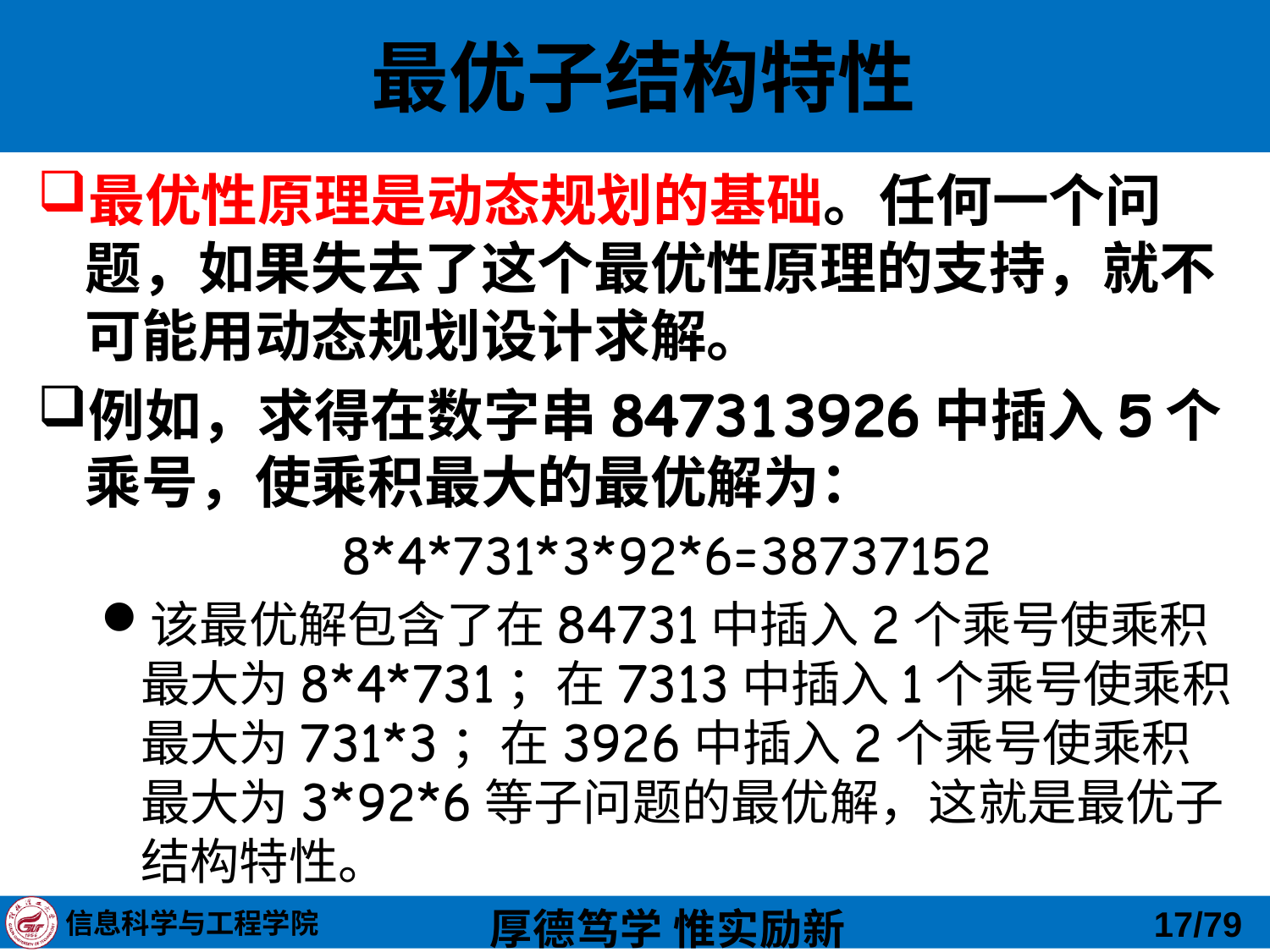

# 最优子结构特性
最优性原理是动态规划的基础。任何一个问题，如果失去了这个最优性原理的支持，就不可能用动态规划设计求解。
例如，求得在数字串847313926中插入5个乘号，使乘积最大的最优解为：
8*4*731*3*92*6=38737152
该最优解包含了在84731中插入2个乘号使乘积最大为8*4*731；在7313中插入1个乘号使乘积最大为731*3；在3926中插入2个乘号使乘积最大为3*92*6等子问题的最优解，这就是最优子结构特性。
17/79